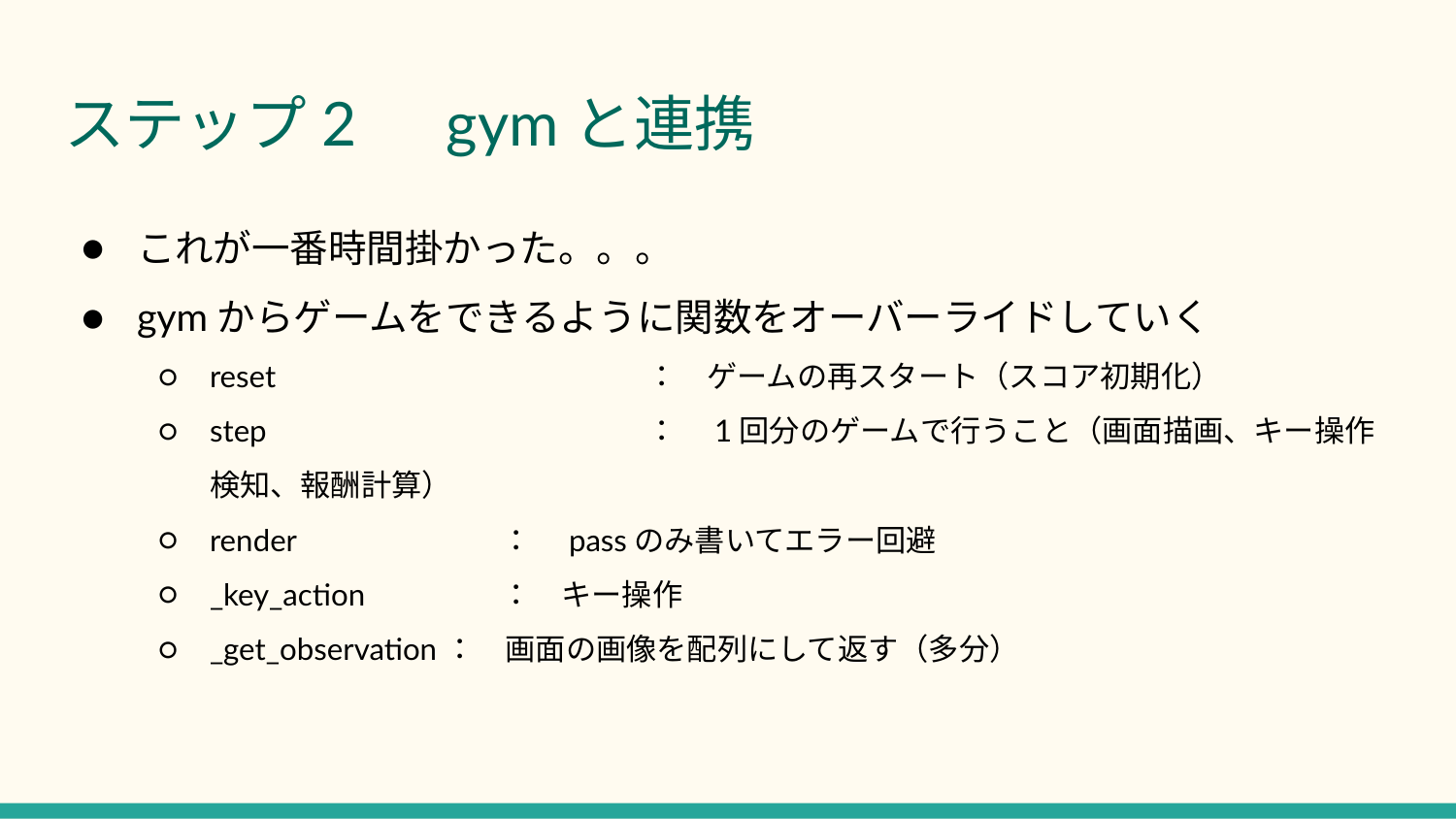

# ステップ2　gymと連携
これが一番時間掛かった。。。
gymからゲームをできるように関数をオーバーライドしていく
reset			：　ゲームの再スタート（スコア初期化）
step			：　1回分のゲームで行うこと（画面描画、キー操作検知、報酬計算）
render		：　passのみ書いてエラー回避
_key_action	：　キー操作
_get_observation：　画面の画像を配列にして返す（多分）